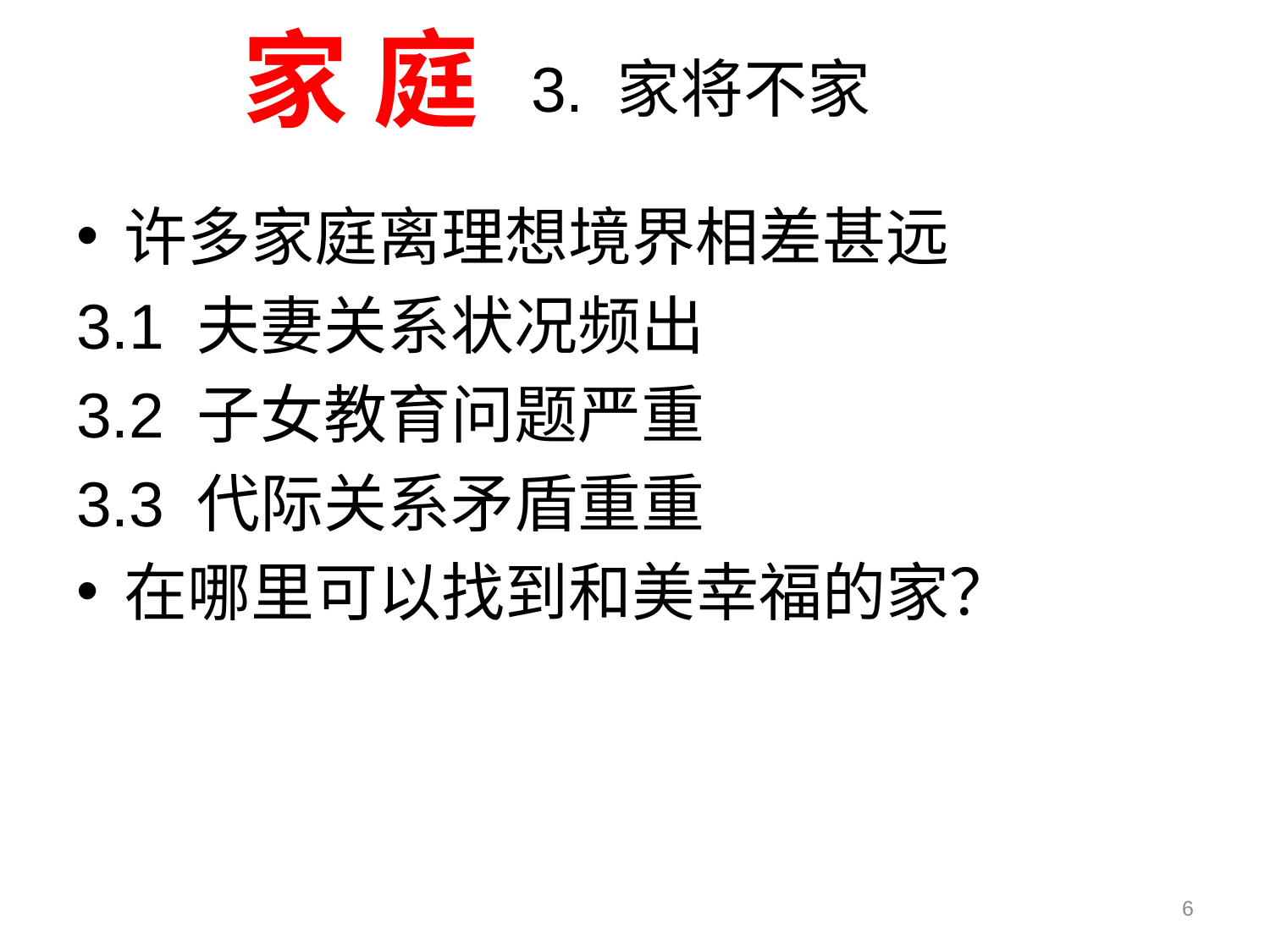

家 庭
3. 家将不家
许多家庭离理想境界相差甚远
3.1 夫妻关系状况频出
3.2 子女教育问题严重
3.3 代际关系矛盾重重
在哪里可以找到和美幸福的家？
6